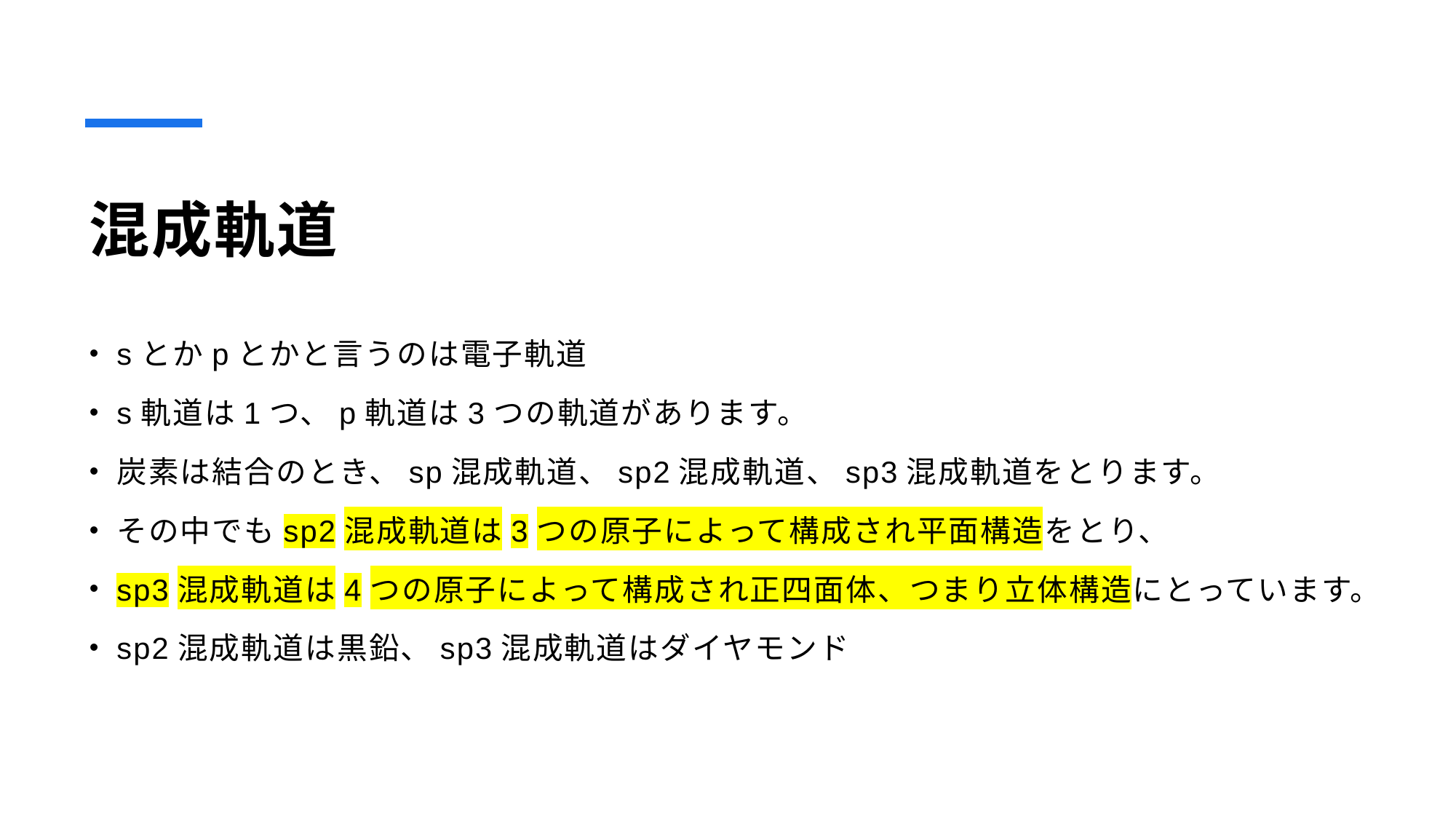

# 混成軌道
sとかpとかと言うのは電子軌道
s軌道は1つ、p軌道は3つの軌道があります。
炭素は結合のとき、sp混成軌道、sp2混成軌道、sp3混成軌道をとります。
その中でもsp2混成軌道は3つの原子によって構成され平面構造をとり、
sp3混成軌道は4つの原子によって構成され正四面体、つまり立体構造にとっています。
sp2混成軌道は黒鉛、sp3混成軌道はダイヤモンド